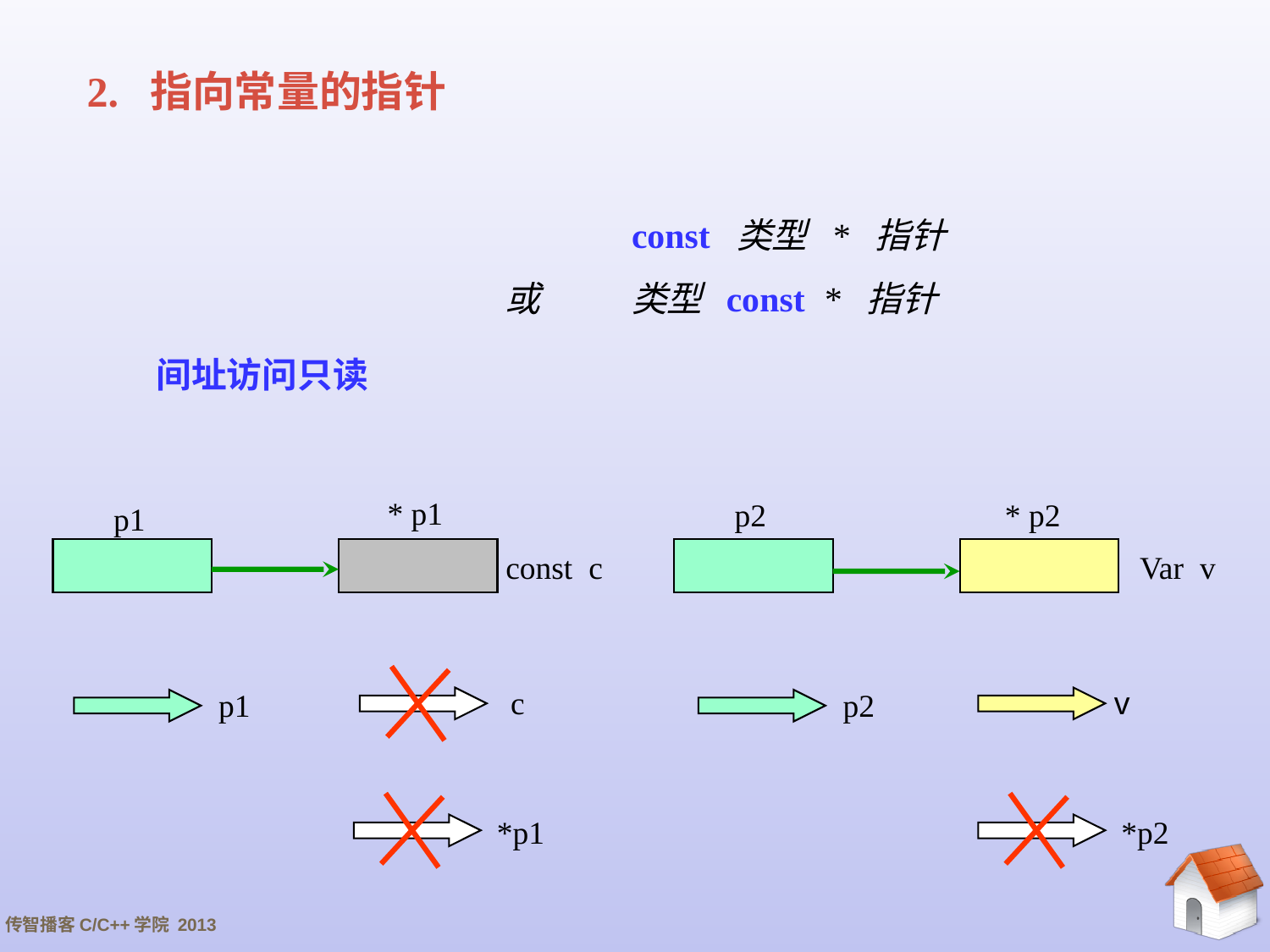

2.  指向常量的指针
	const  类型  *  指针
或	类型  const  *  指针
间址访问只读
* p1

p2

* p2

p1

const  c

Var  v

c
v
p1
p2

*p1
*p2